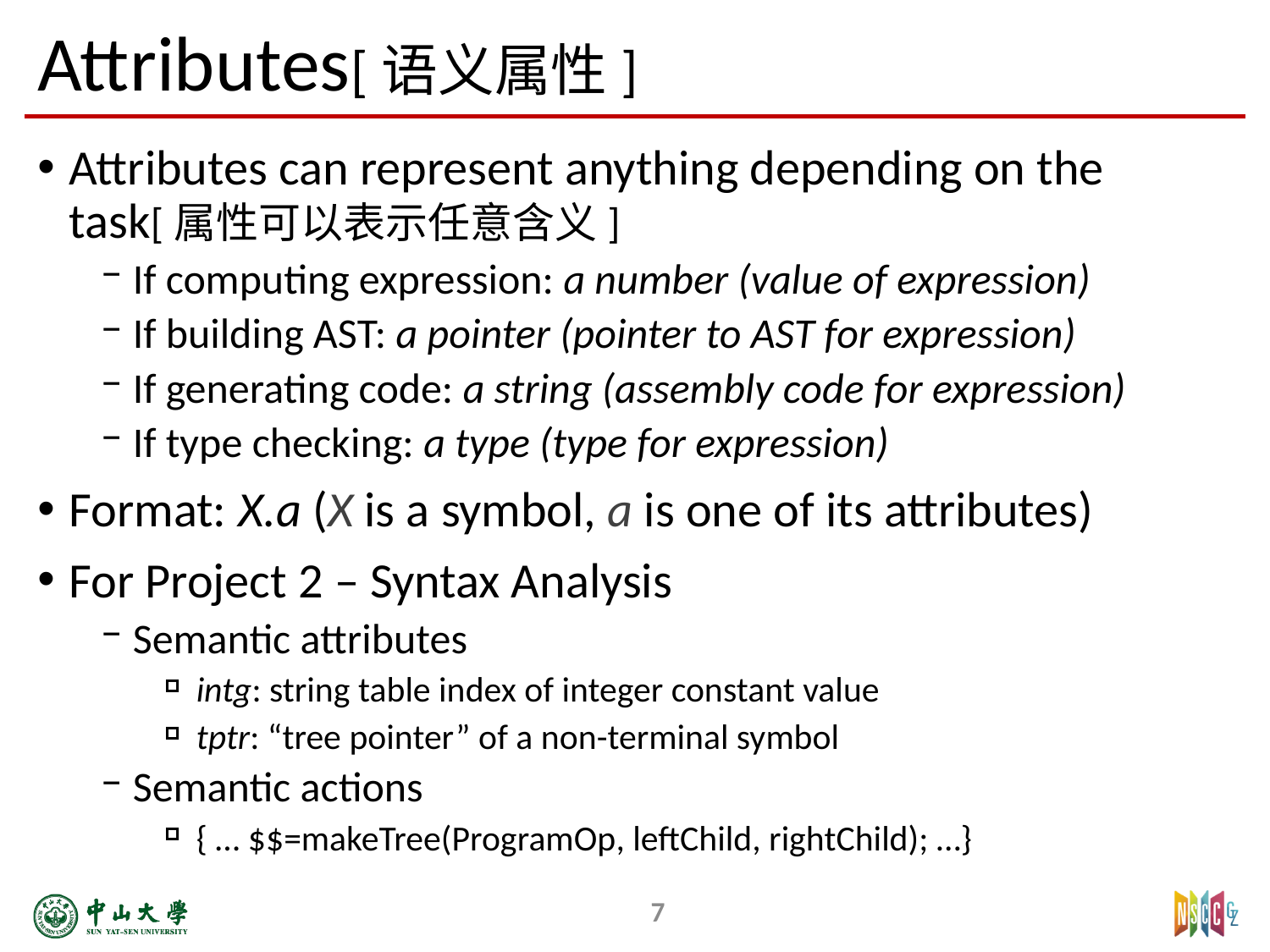

# Attributes[语义属性]
Attributes can represent anything depending on the task[属性可以表示任意含义]
If computing expression: a number (value of expression)
If building AST: a pointer (pointer to AST for expression)
If generating code: a string (assembly code for expression)
If type checking: a type (type for expression)
Format: X.a (X is a symbol, a is one of its attributes)
For Project 2 – Syntax Analysis
Semantic attributes
intg: string table index of integer constant value
tptr: “tree pointer” of a non-terminal symbol
Semantic actions
{ … $$=makeTree(ProgramOp, leftChild, rightChild); …}
7